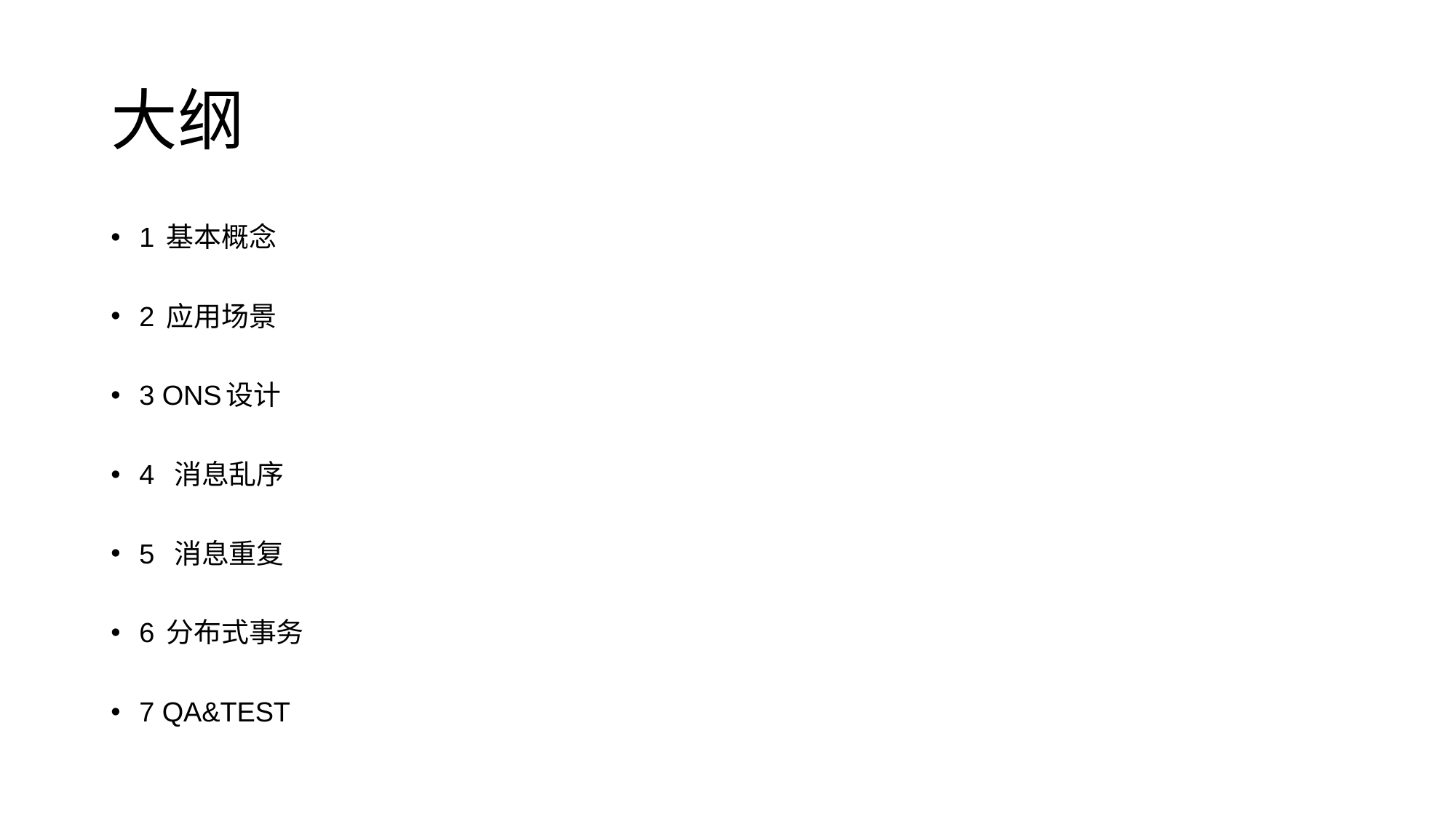

# 大纲
1 基本概念

2 应用场景

3 ONS设计

4  消息乱序

5  消息重复

6 分布式事务

7 QA&TEST